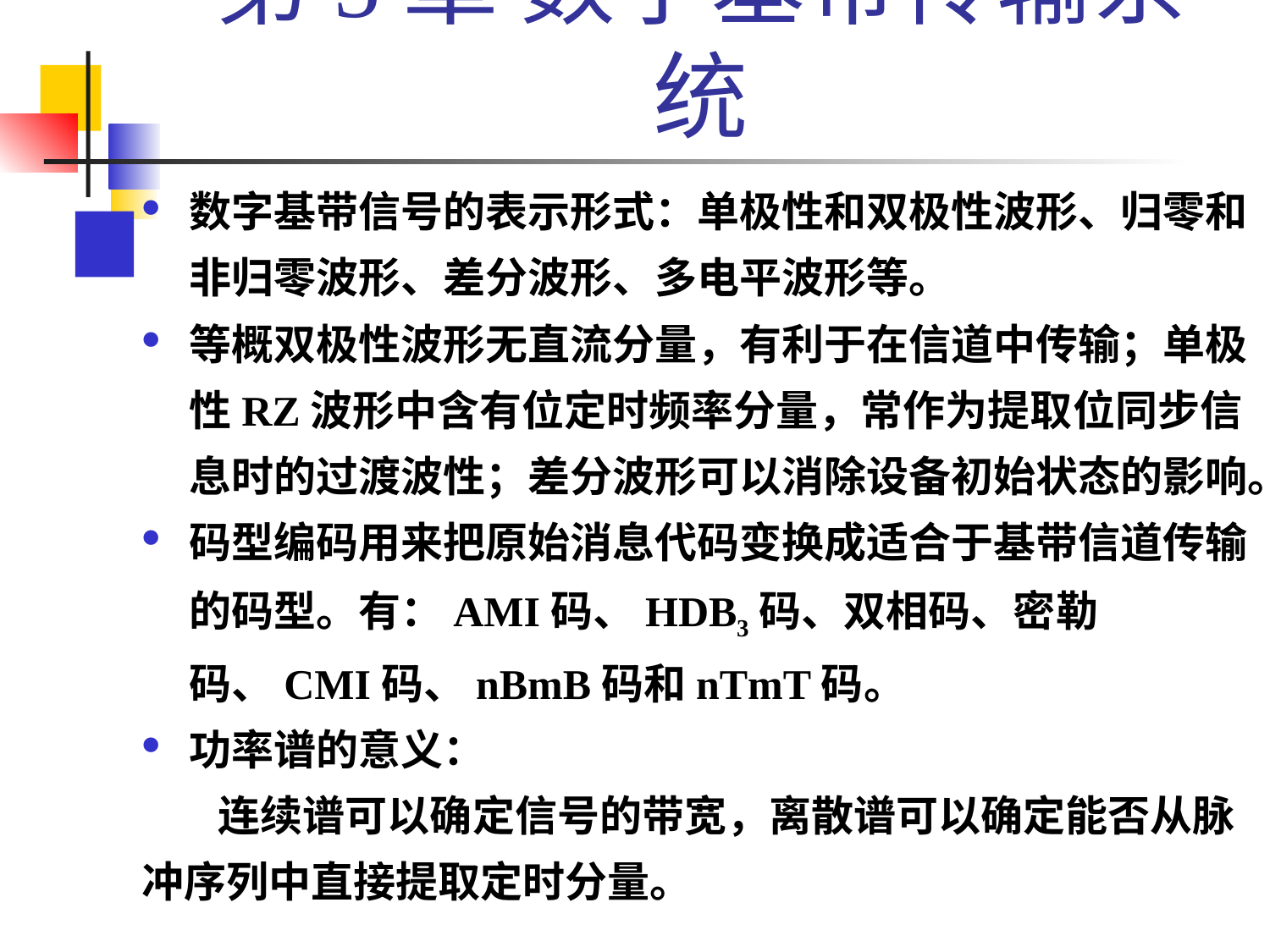

# 第5章 数字基带传输系统
数字基带信号的表示形式：单极性和双极性波形、归零和非归零波形、差分波形、多电平波形等。
等概双极性波形无直流分量，有利于在信道中传输；单极性RZ波形中含有位定时频率分量，常作为提取位同步信息时的过渡波性；差分波形可以消除设备初始状态的影响。
码型编码用来把原始消息代码变换成适合于基带信道传输的码型。有：AMI码、HDB3码、双相码、密勒码、CMI码、nBmB码和nTmT码。
功率谱的意义：
       连续谱可以确定信号的带宽，离散谱可以确定能否从脉冲序列中直接提取定时分量。
64